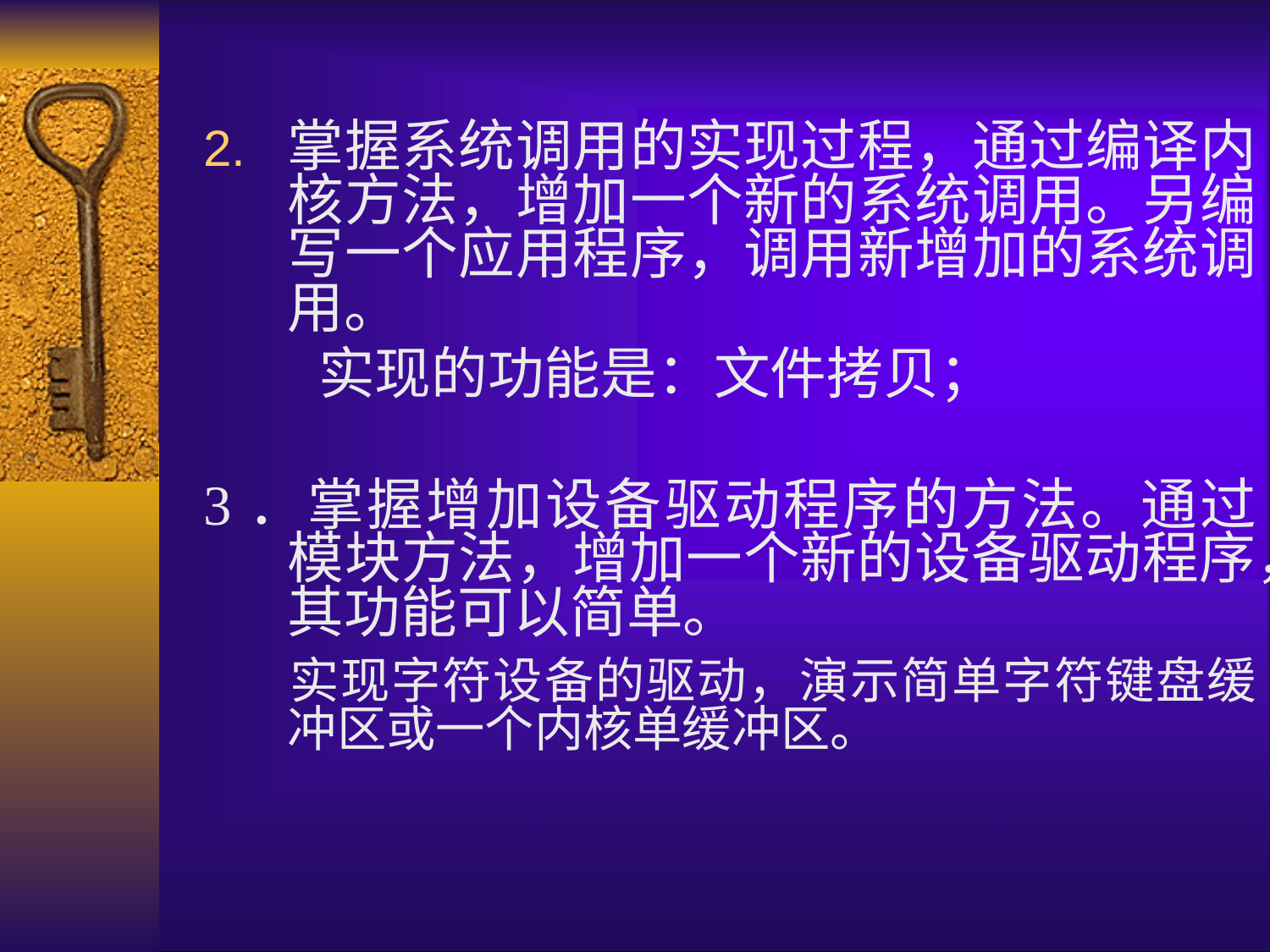

掌握系统调用的实现过程，通过编译内核方法，增加一个新的系统调用。另编写一个应用程序，调用新增加的系统调用。
        实现的功能是：文件拷贝；

3．掌握增加设备驱动程序的方法。通过模块方法，增加一个新的设备驱动程序，其功能可以简单。
	实现字符设备的驱动，演示简单字符键盘缓冲区或一个内核单缓冲区。